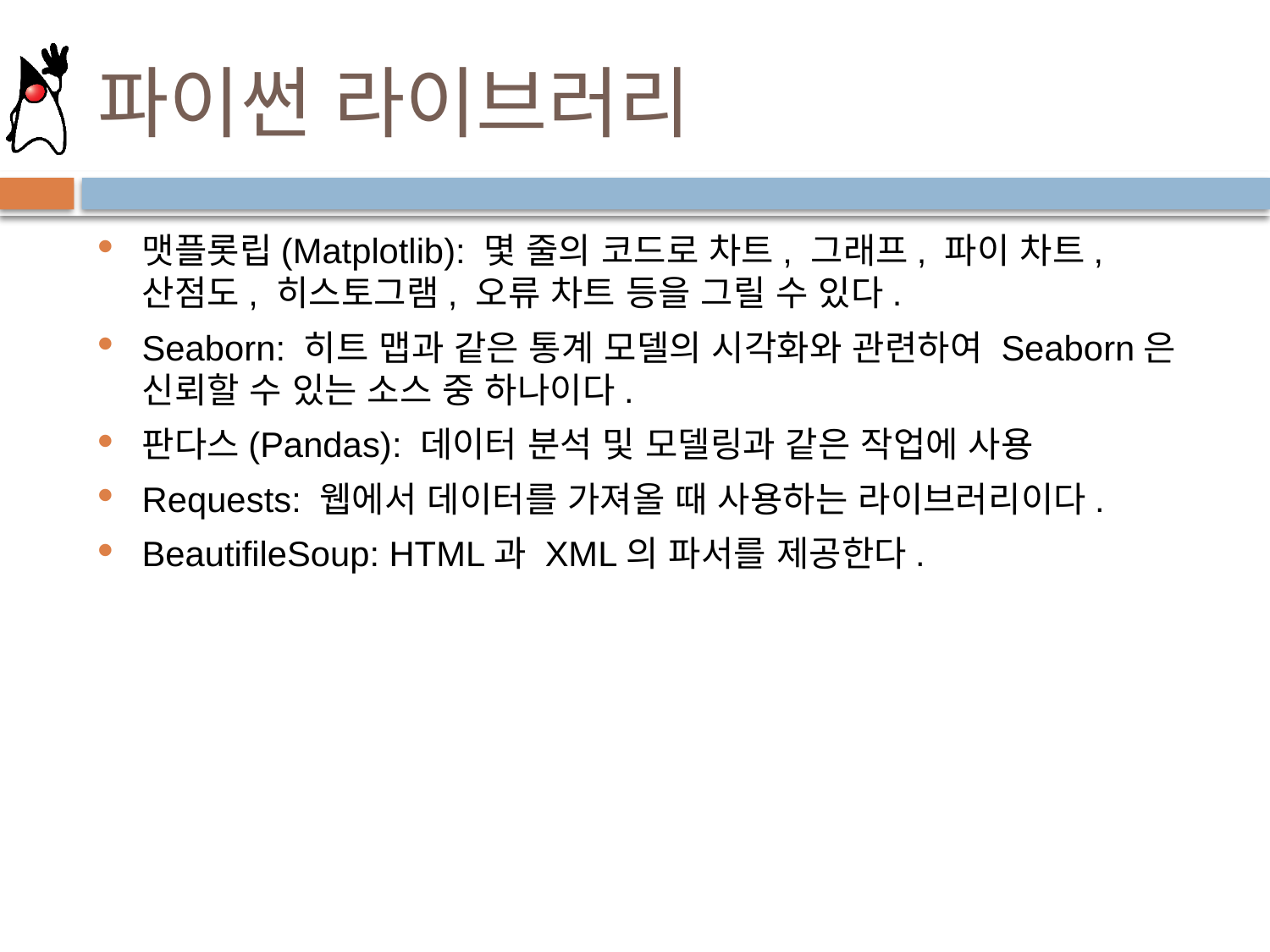

# 파이썬 라이브러리
맷플롯립(Matplotlib): 몇 줄의 코드로 차트, 그래프, 파이 차트, 산점도, 히스토그램, 오류 차트 등을 그릴 수 있다.
Seaborn: 히트 맵과 같은 통계 모델의 시각화와 관련하여 Seaborn은 신뢰할 수 있는 소스 중 하나이다.
판다스(Pandas): 데이터 분석 및 모델링과 같은 작업에 사용
Requests: 웹에서 데이터를 가져올 때 사용하는 라이브러리이다.
BeautifileSoup: HTML과 XML의 파서를 제공한다.